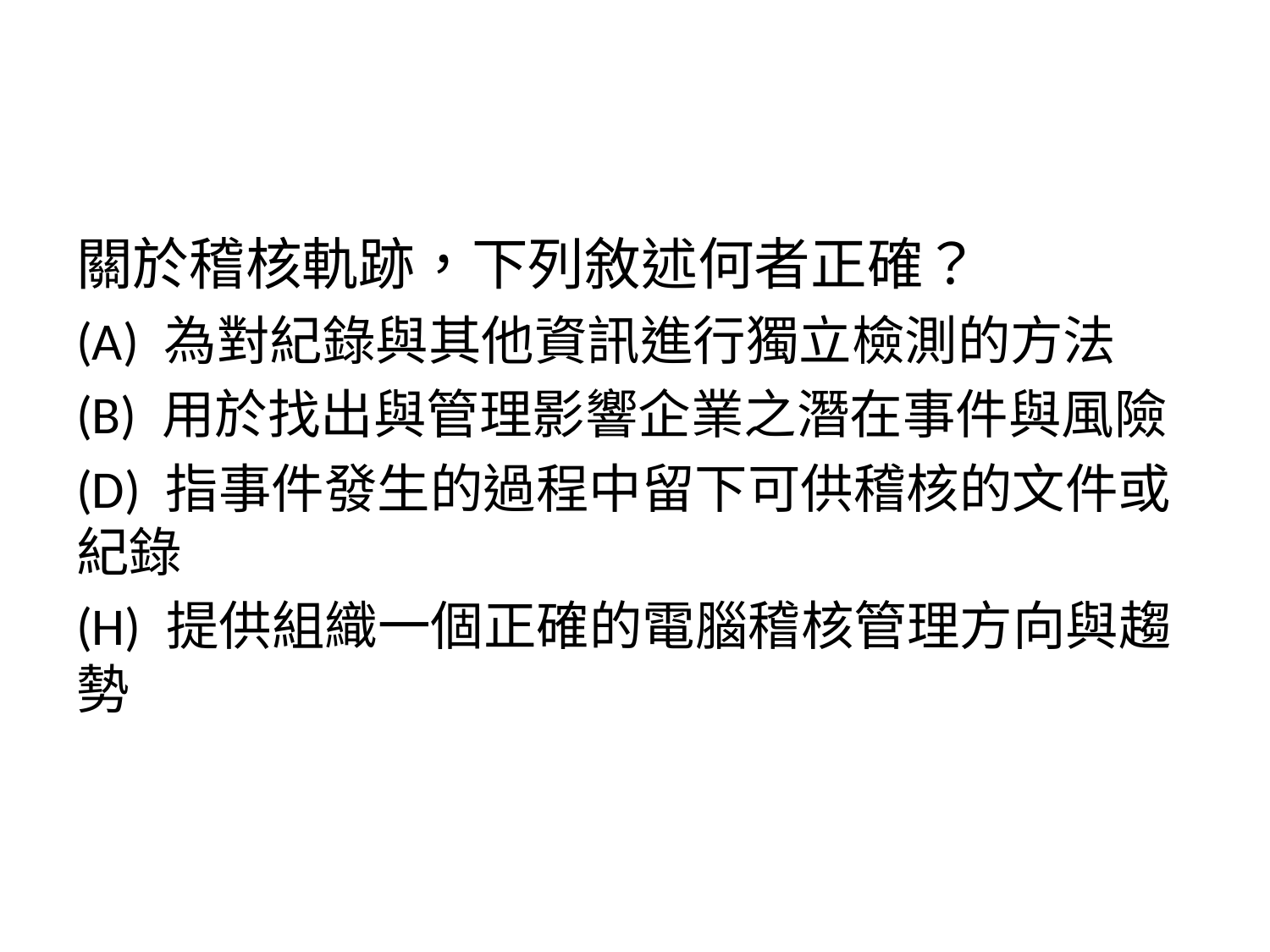

關於稽核軌跡，下列敘述何者正確？
(A) 為對紀錄與其他資訊進行獨立檢測的方法
(B) 用於找出與管理影響企業之潛在事件與風險
(D) 指事件發生的過程中留下可供稽核的文件或紀錄
(H) 提供組織一個正確的電腦稽核管理方向與趨勢